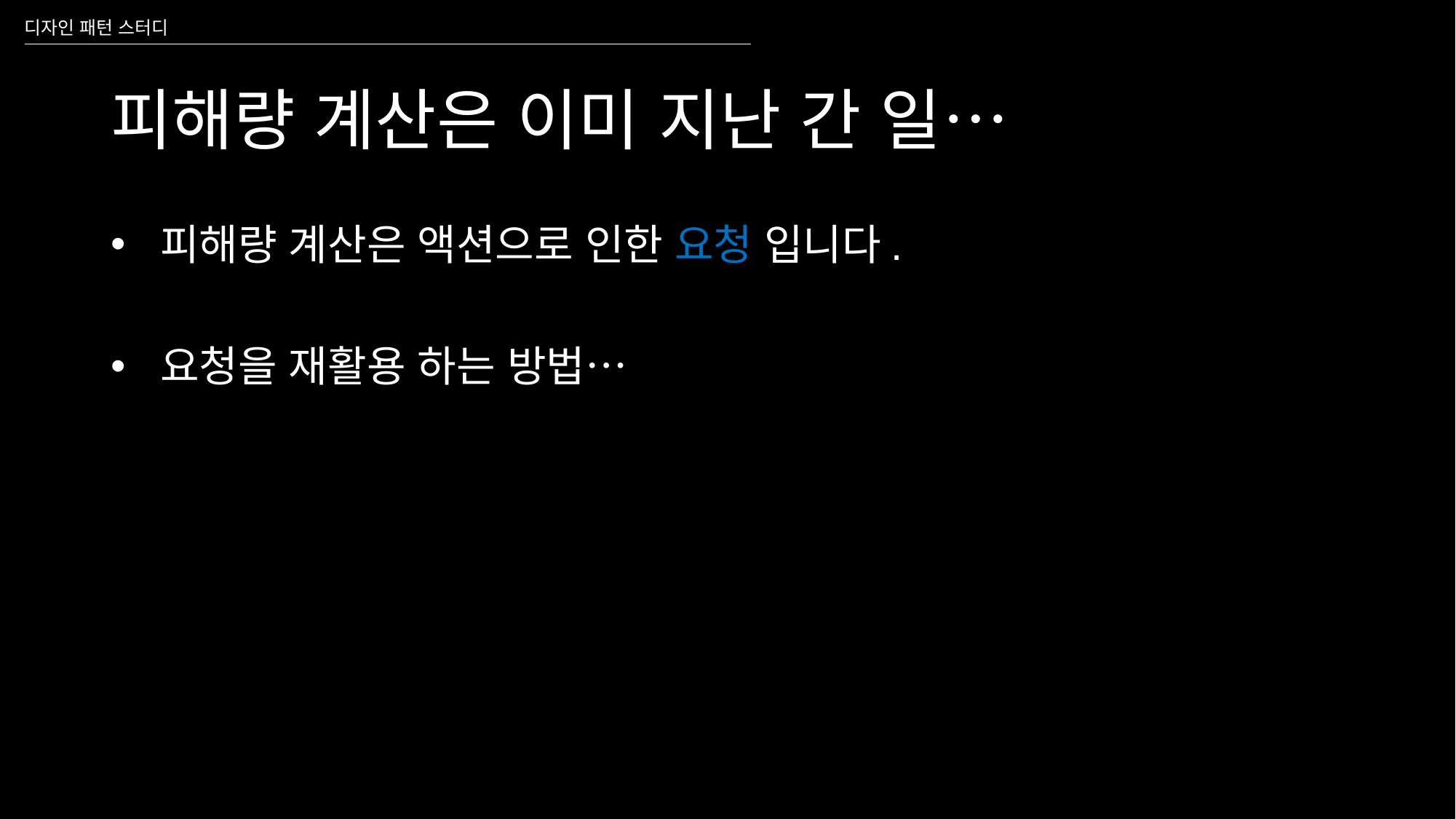

디자인 패턴 스터디
# 피해량 계산은 이미 지난 간 일…
 피해량 계산은 액션으로 인한 요청 입니다.

 요청을 재활용 하는 방법…